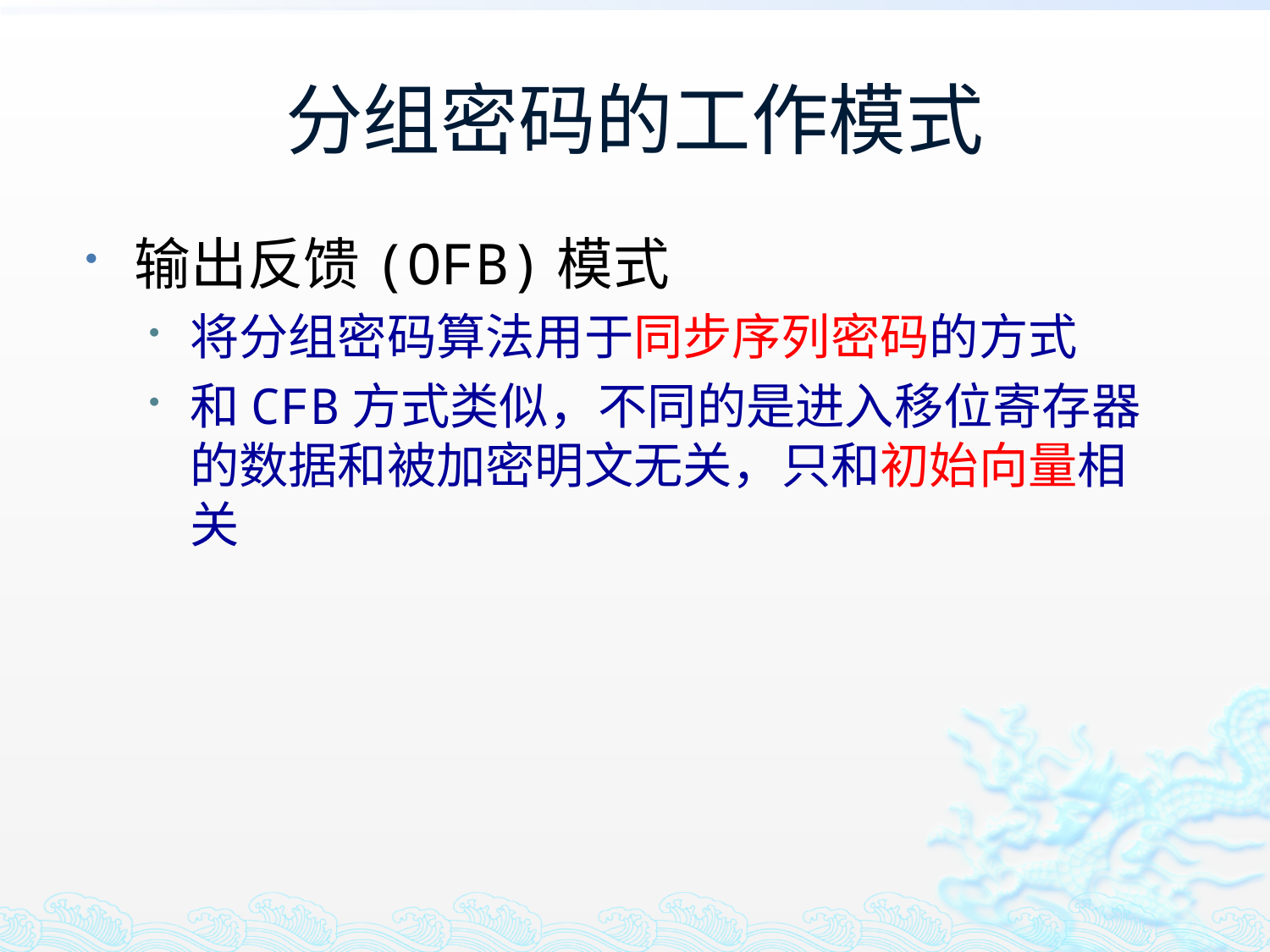

# 分组密码的工作模式
输出反馈(OFB)模式
将分组密码算法用于同步序列密码的方式
和CFB方式类似，不同的是进入移位寄存器的数据和被加密明文无关，只和初始向量相关